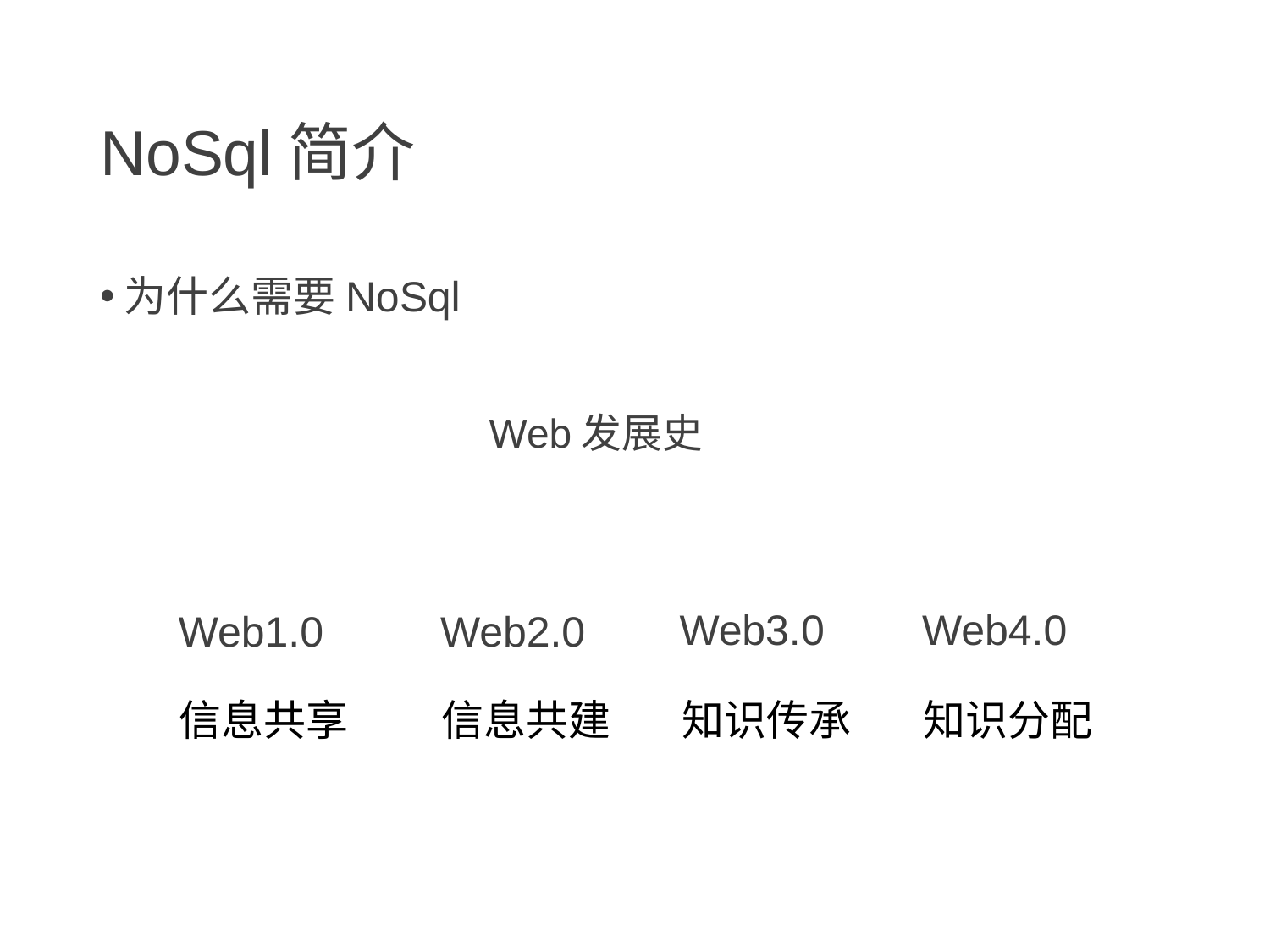

# NoSql简介
为什么需要NoSql
Web发展史
Web4.0
知识分配
Web3.0
知识传承
Web2.0
信息共建
Web1.0
信息共享